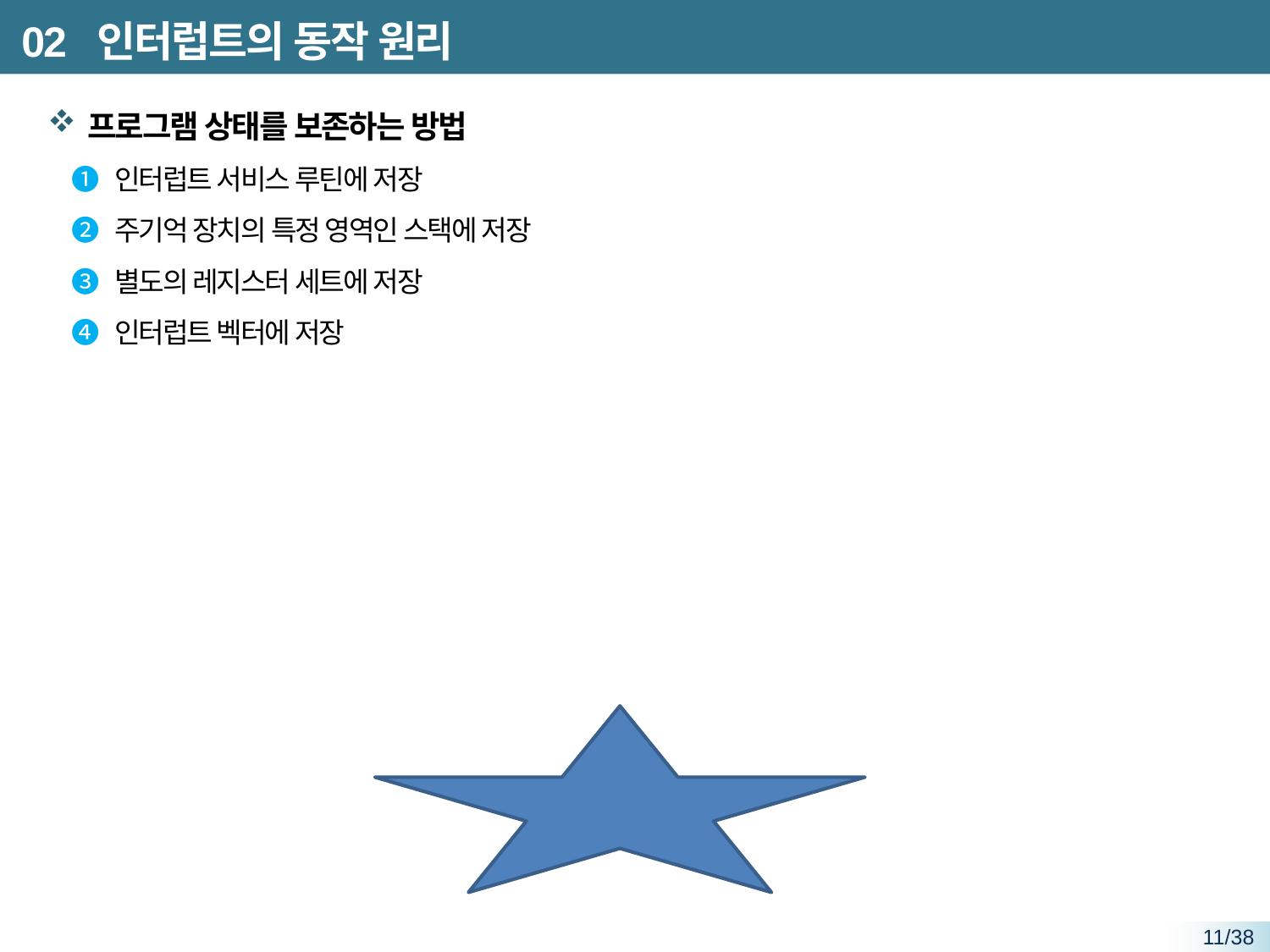

# 02  인터럽트의 동작 원리
프로그램 상태를 보존하는 방법
➊ 인터럽트 서비스 루틴에 저장
➋ 주기억 장치의 특정 영역인 스택에 저장
➌ 별도의 레지스터 세트에 저장
➍ 인터럽트 벡터에 저장